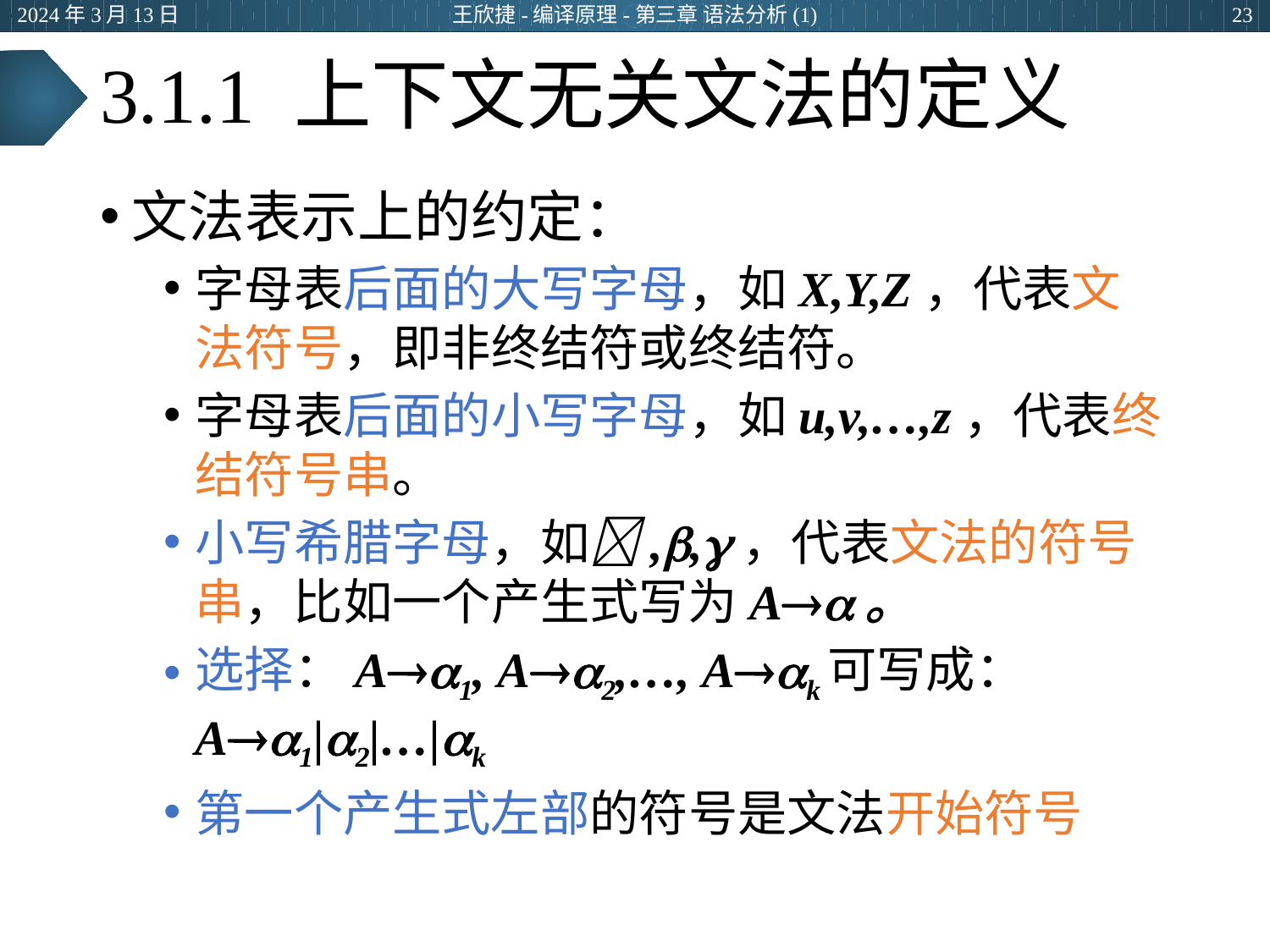

2024年3月13日
王欣捷-编译原理-第三章 语法分析(1)
23
# 3.1.1 上下文无关文法的定义
文法表示上的约定：
字母表后面的大写字母，如X,Y,Z，代表文法符号，即非终结符或终结符。
字母表后面的小写字母，如u,v,…,z，代表终结符号串。
小写希腊字母，如α,β,γ，代表文法的符号串，比如一个产生式写为A→α。
选择：A→α1, A→α2,…, A→αk可写成： A→α1|α2|…|αk
第一个产生式左部的符号是文法开始符号